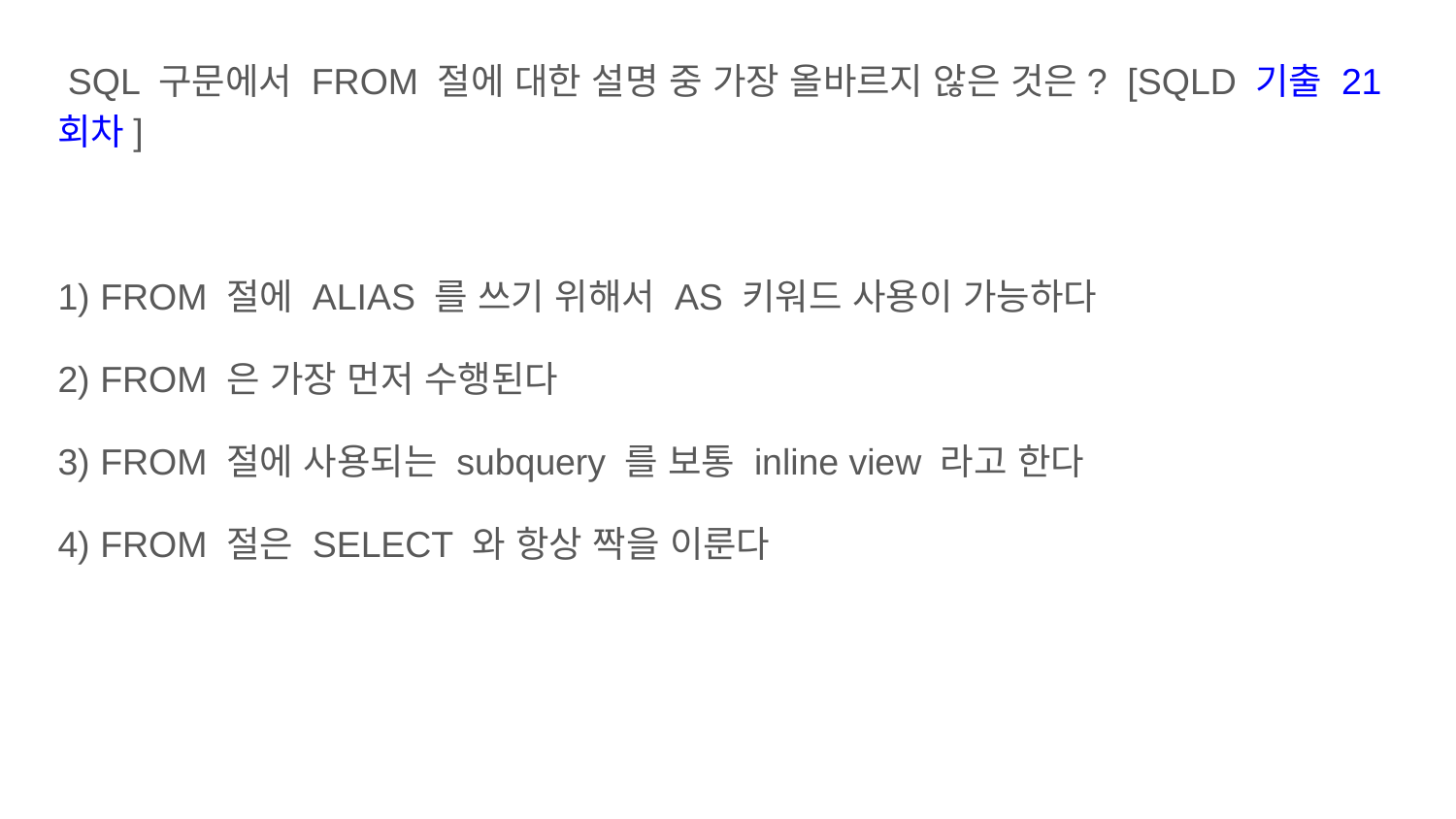

SQL 구문에서 FROM 절에 대한 설명 중 가장 올바르지 않은 것은?  [SQLD 기출 21회차]

1) FROM 절에 ALIAS 를 쓰기 위해서 AS 키워드 사용이 가능하다
2) FROM 은 가장 먼저 수행된다
3) FROM 절에 사용되는 subquery 를 보통 inline view 라고 한다
4) FROM 절은 SELECT 와 항상 짝을 이룬다